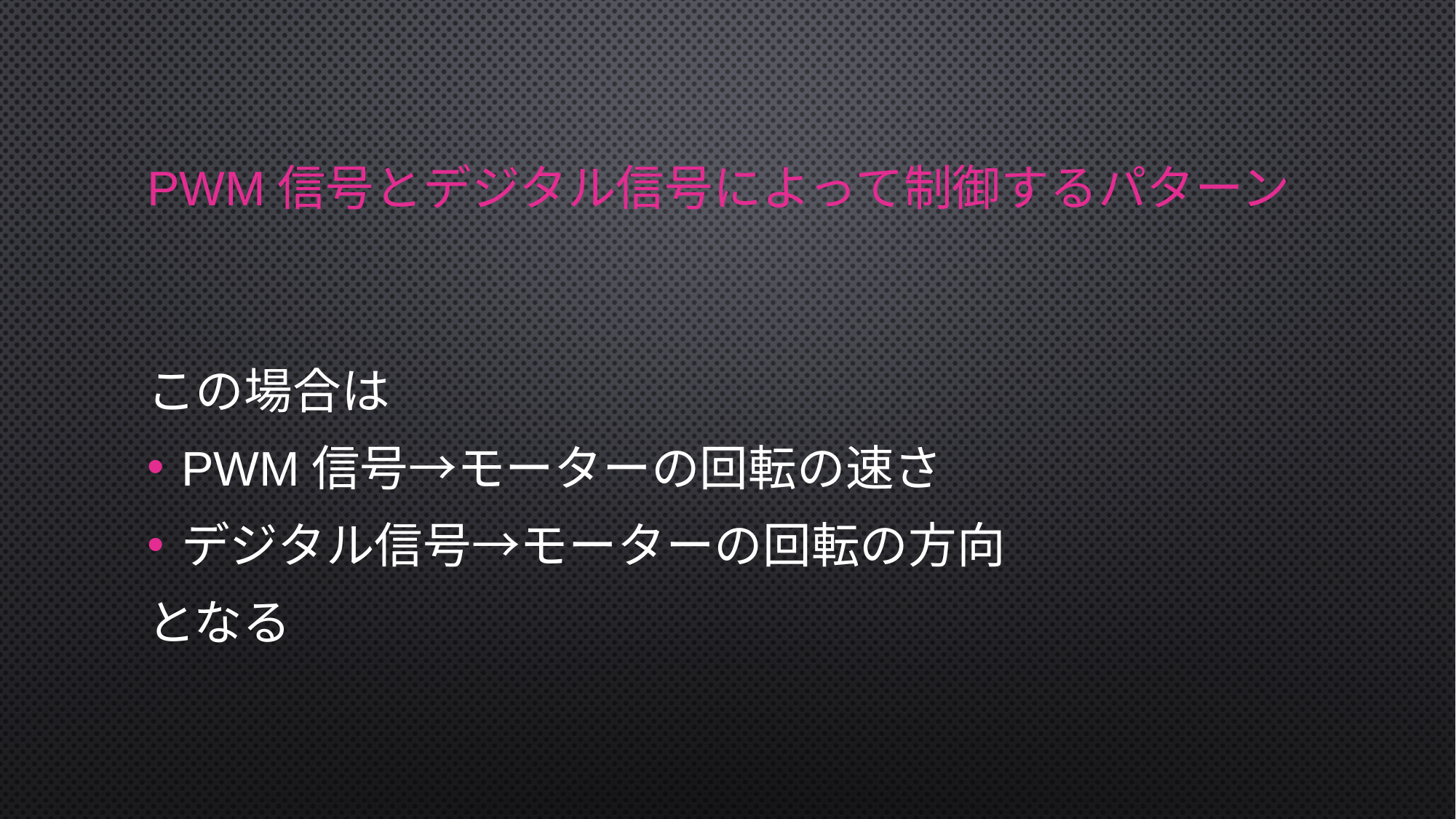

# PWM信号とデジタル信号によって制御するパターン
この場合は
PWM信号→モーターの回転の速さ
デジタル信号→モーターの回転の方向
となる